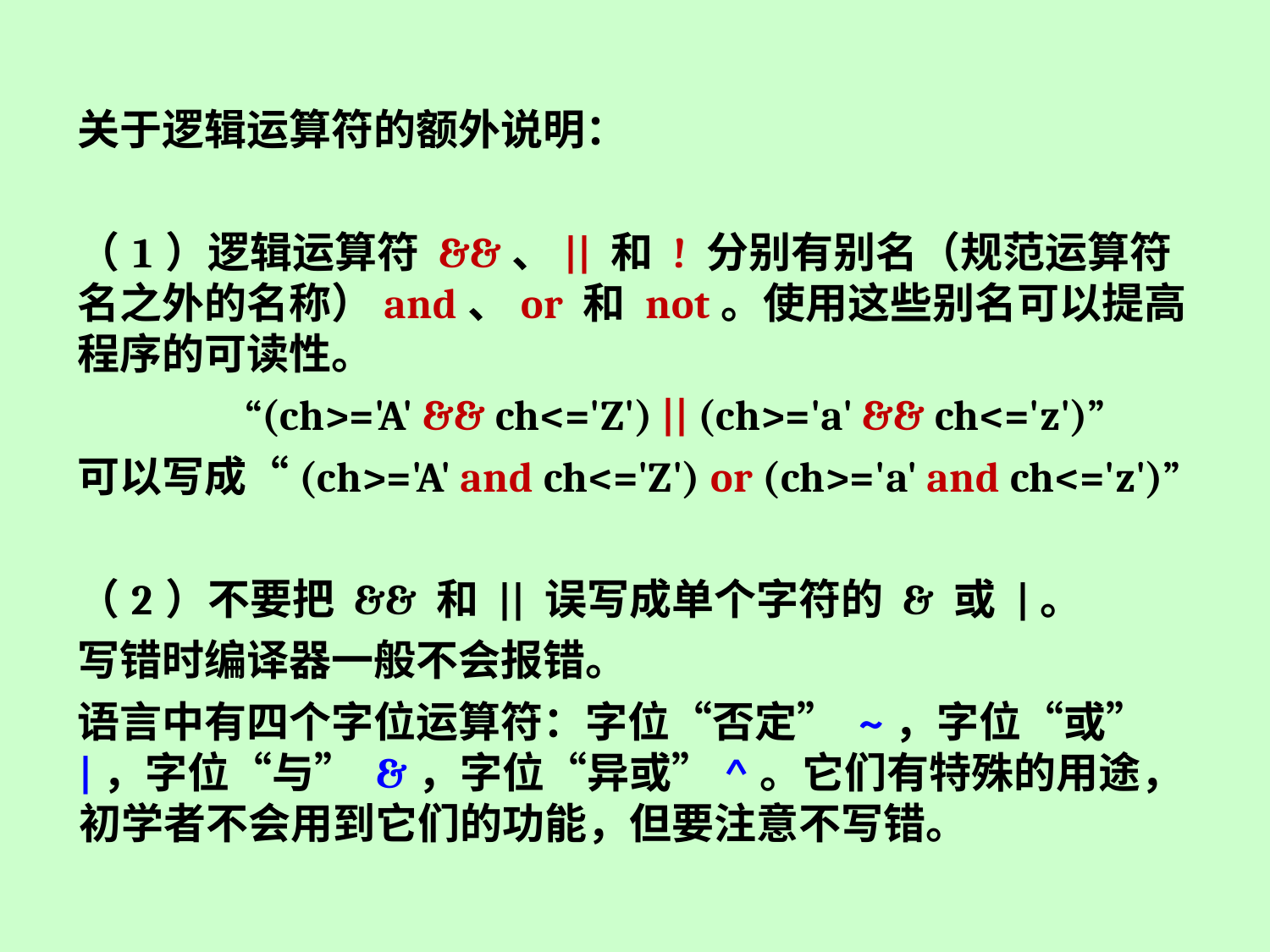

关于逻辑运算符的额外说明：

（1）逻辑运算符 &&、|| 和 ! 分别有别名（规范运算符名之外的名称）and、or 和 not。使用这些别名可以提高程序的可读性。
                  “(ch>='A' && ch<='Z') || (ch>='a' && ch<='z')”
可以写成“(ch>='A' and ch<='Z') or (ch>='a' and ch<='z')”

（2）不要把 && 和 || 误写成单个字符的 & 或 |。
写错时编译器一般不会报错。
语言中有四个字位运算符：字位“否定” ~，字位“或” |，字位“与” &，字位“异或”^。它们有特殊的用途，初学者不会用到它们的功能，但要注意不写错。
62